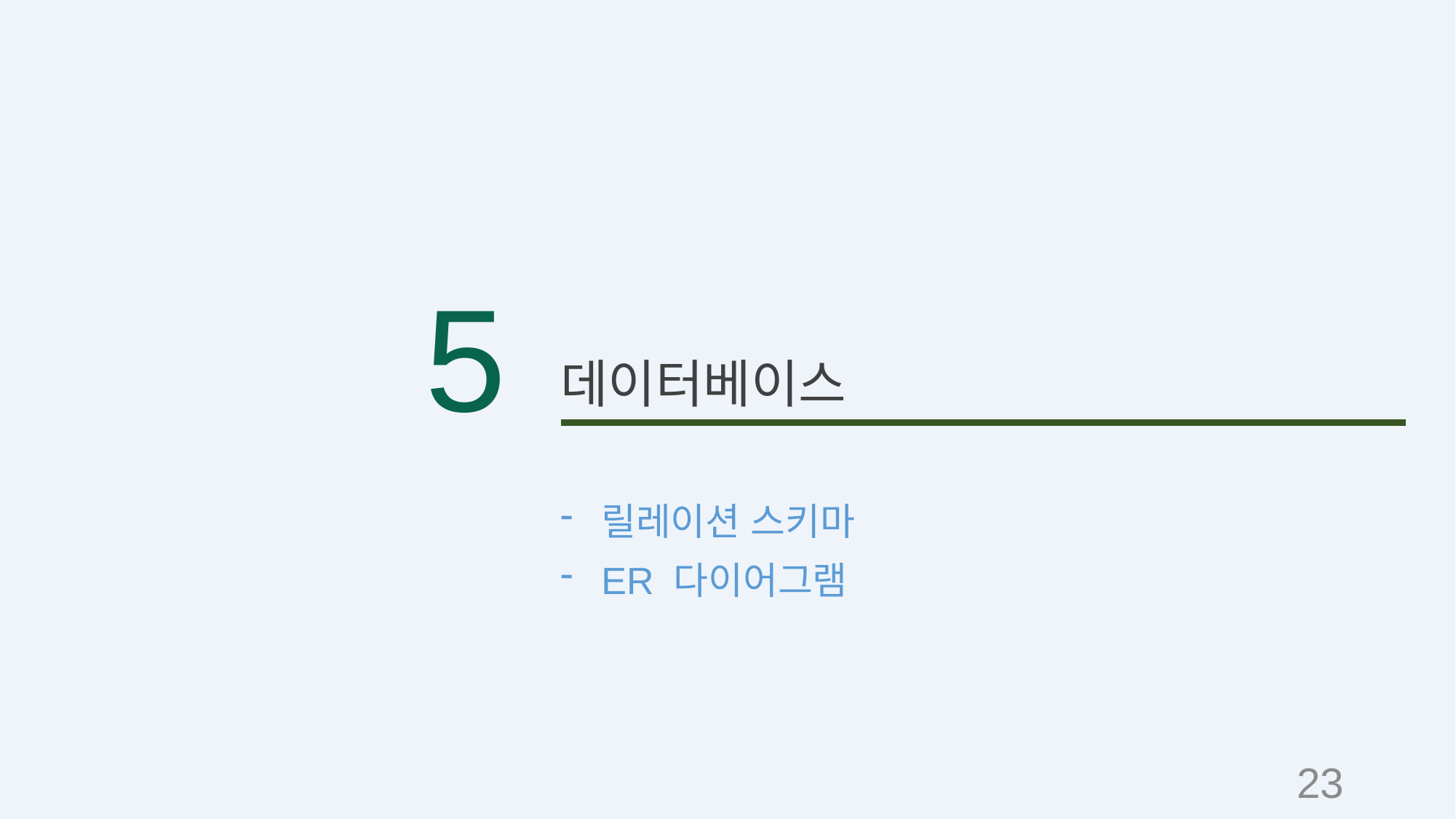

5
데이터베이스
릴레이션 스키마
ER 다이어그램
23